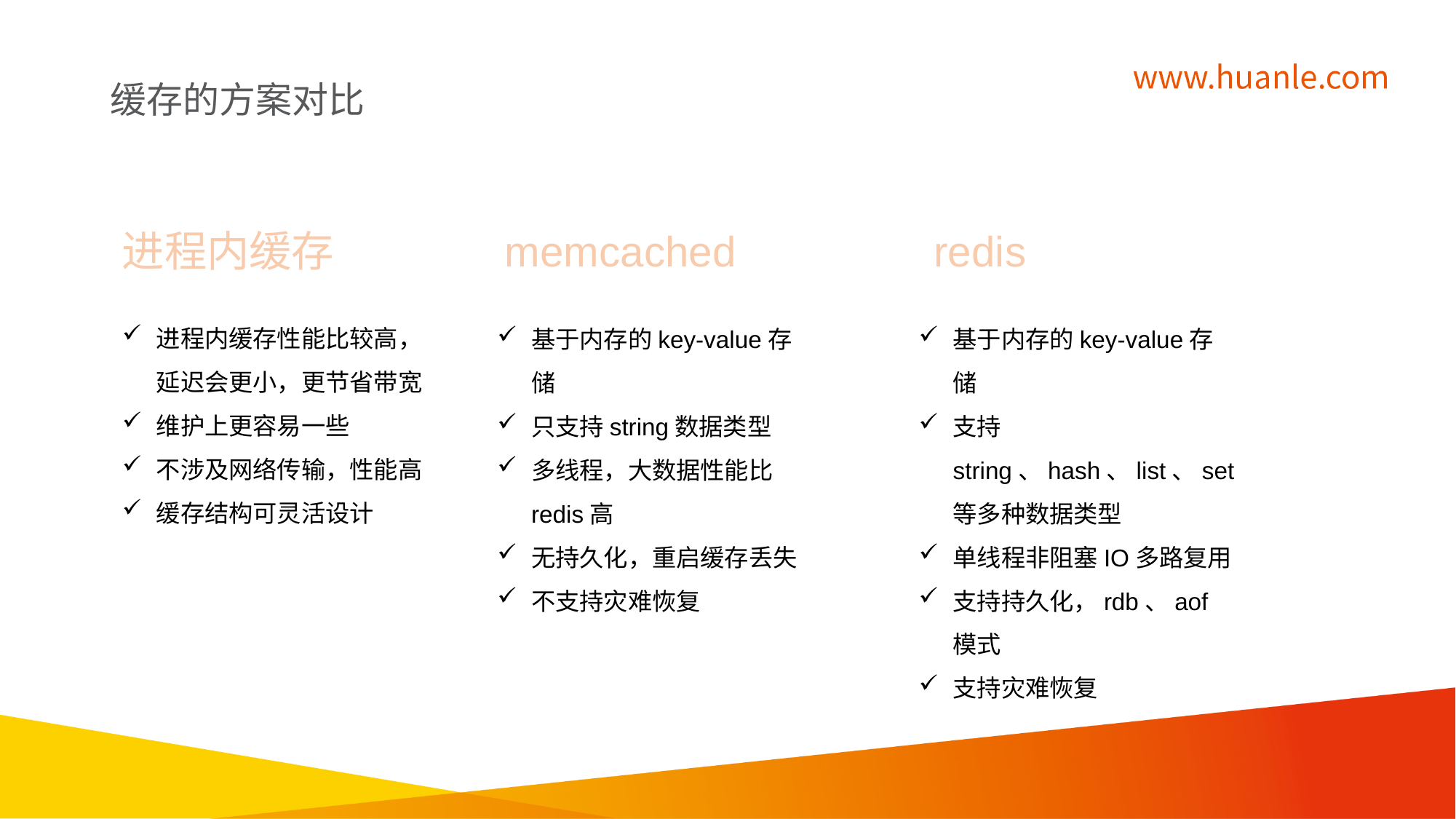

缓存的方案对比
进程内缓存
memcached
redis
进程内缓存性能比较高，延迟会更小，更节省带宽
维护上更容易一些
不涉及网络传输，性能高
缓存结构可灵活设计
基于内存的key-value存储
只支持string数据类型
多线程，大数据性能比redis高
无持久化，重启缓存丢失
不支持灾难恢复
基于内存的key-value存储
支持string、hash、list、set等多种数据类型
单线程非阻塞IO多路复用
支持持久化，rdb、aof模式
支持灾难恢复